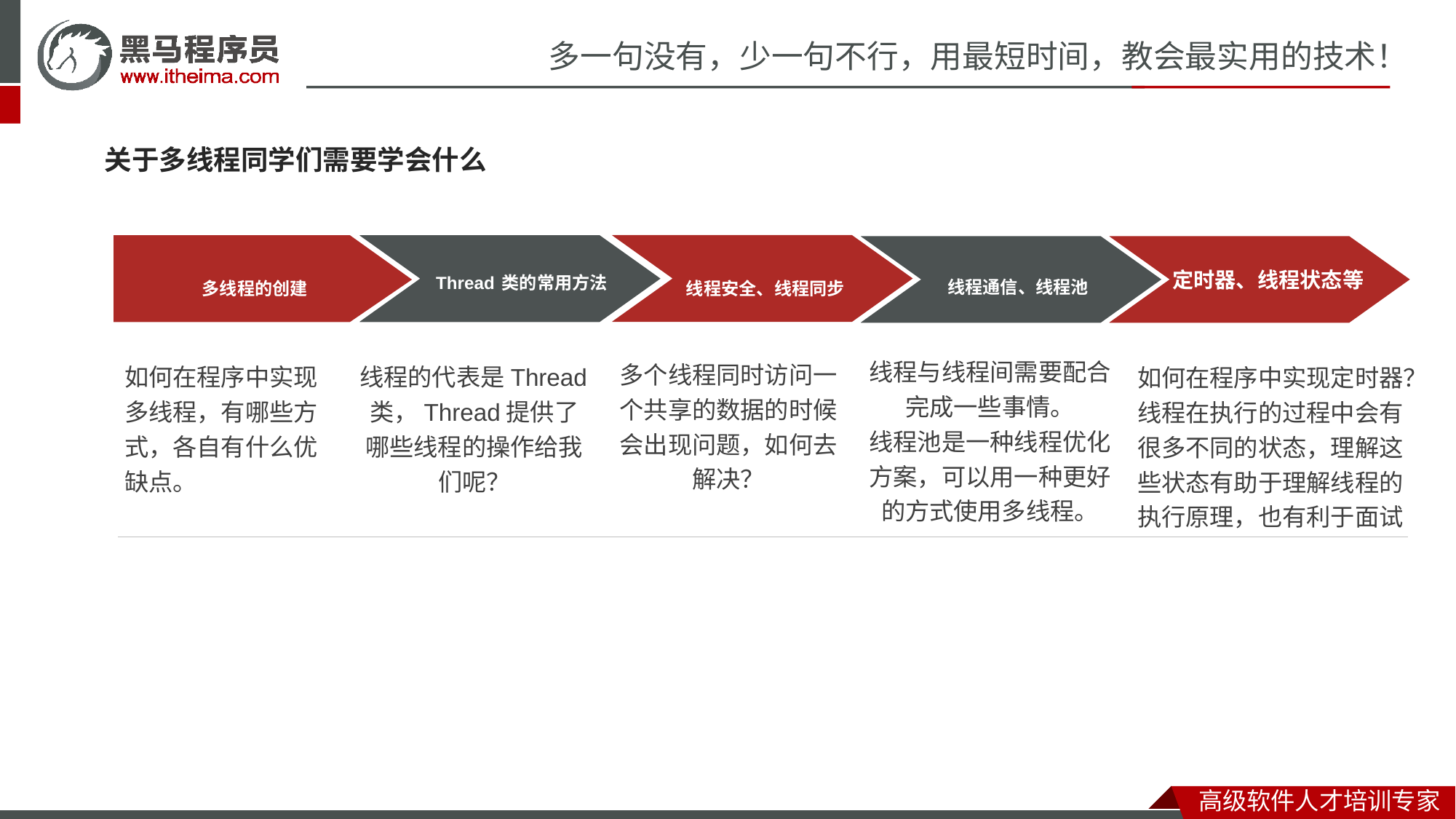

关于多线程同学们需要学会什么

定时器、线程状态等
线程通信、线程池
Thread类的常用方法
多线程的创建
线程安全、线程同步

线程与线程间需要配合完成一些事情。
线程池是一种线程优化方案，可以用一种更好的方式使用多线程。
多个线程同时访问一个共享的数据的时候会出现问题，如何去解决？
如何在程序中实现多线程，有哪些方式，各自有什么优缺点。
线程的代表是Thread类，Thread提供了哪些线程的操作给我们呢？
如何在程序中实现定时器？线程在执行的过程中会有很多不同的状态，理解这些状态有助于理解线程的执行原理，也有利于面试